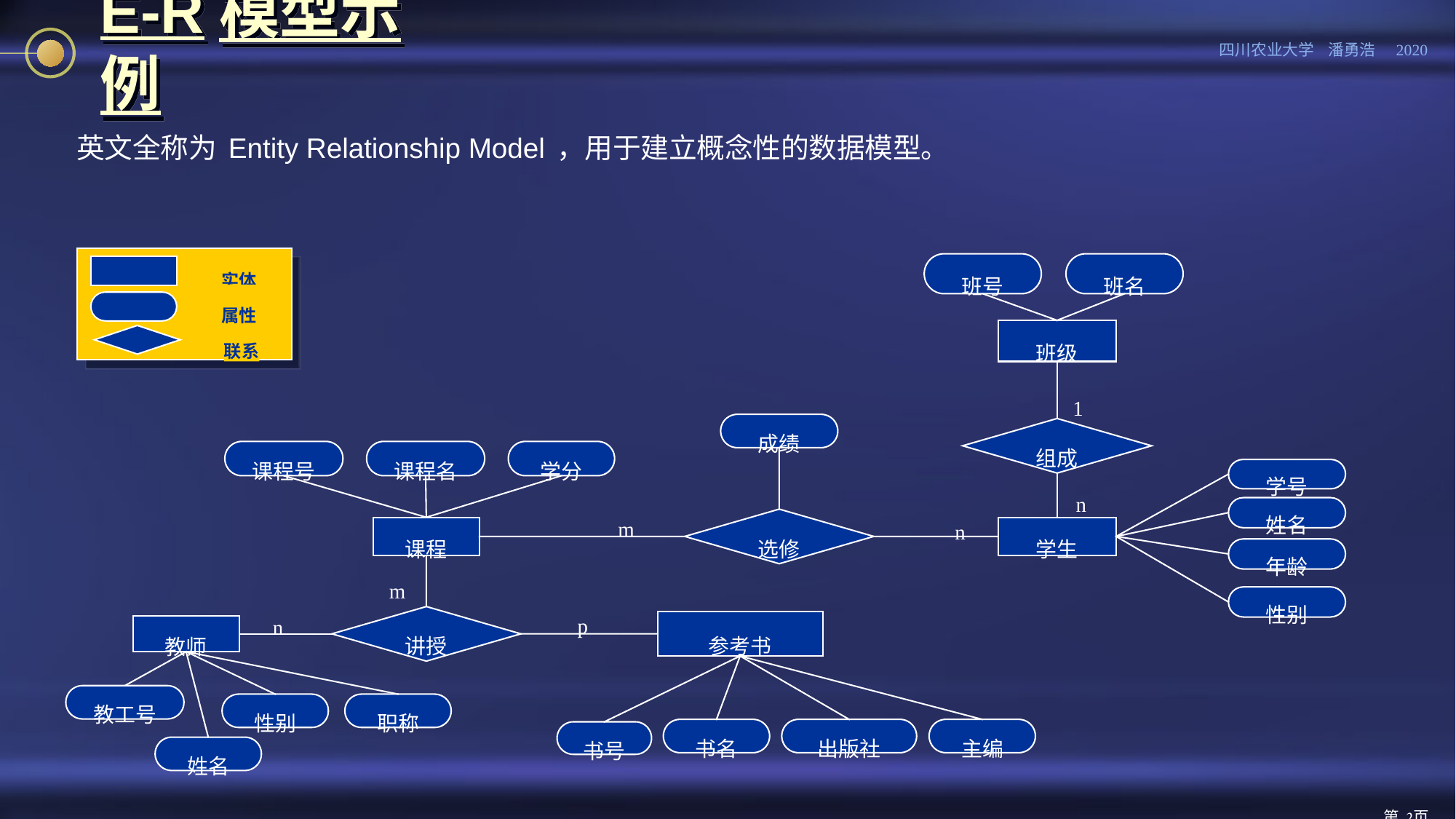

# E-R模型示例
英文全称为Entity Relationship Model，用于建立概念性的数据模型。

实体

属性

联系

班号
班名
班级
1
成绩
组成
课程号
课程名
学分
学号
n
姓名
m
n
选修
课程
学生
年龄
m
性别
p
n
讲授
参考书
教师
教工号
性别
职称
书名
出版社
主编
书号
姓名